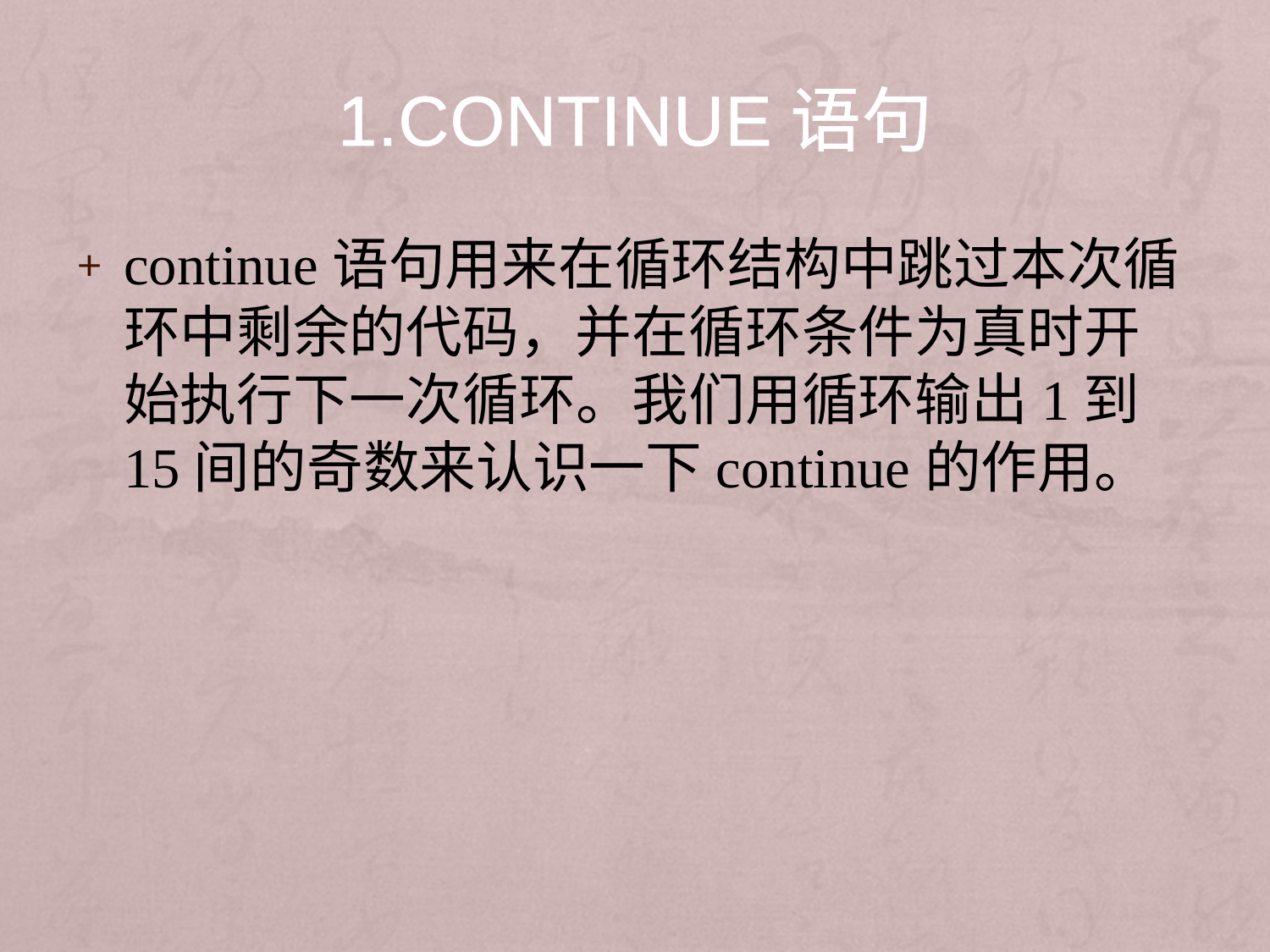

# 1.continue语句
continue语句用来在循环结构中跳过本次循环中剩余的代码，并在循环条件为真时开始执行下一次循环。我们用循环输出1到15间的奇数来认识一下continue的作用。